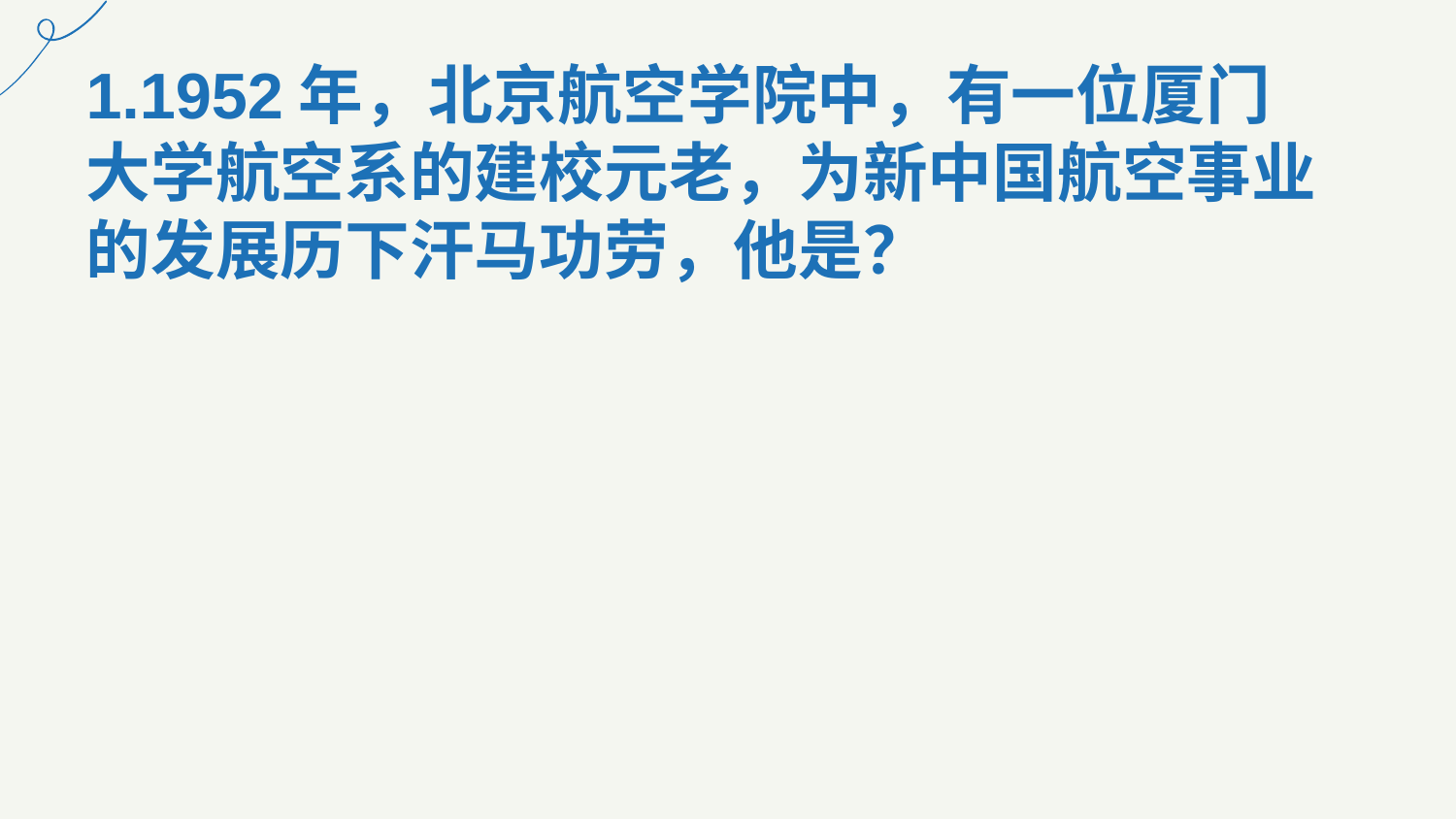

1.1952年，北京航空学院中，有一位厦门大学航空系的建校元老，为新中国航空事业的发展历下汗马功劳，他是？